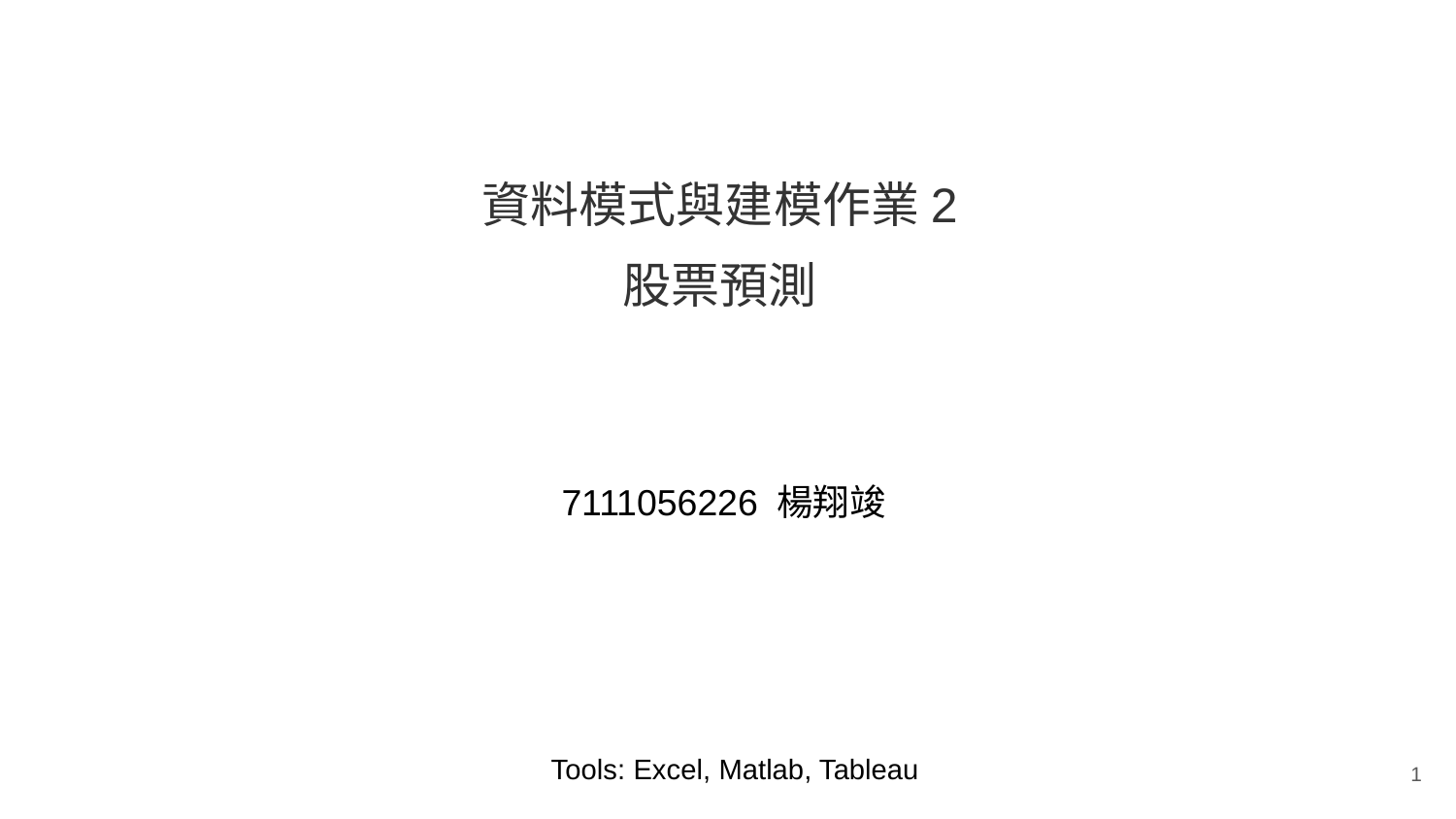

# 資料模式與建模作業2
股票預測
7111056226 楊翔竣
Tools: Excel, Matlab, Tableau
1